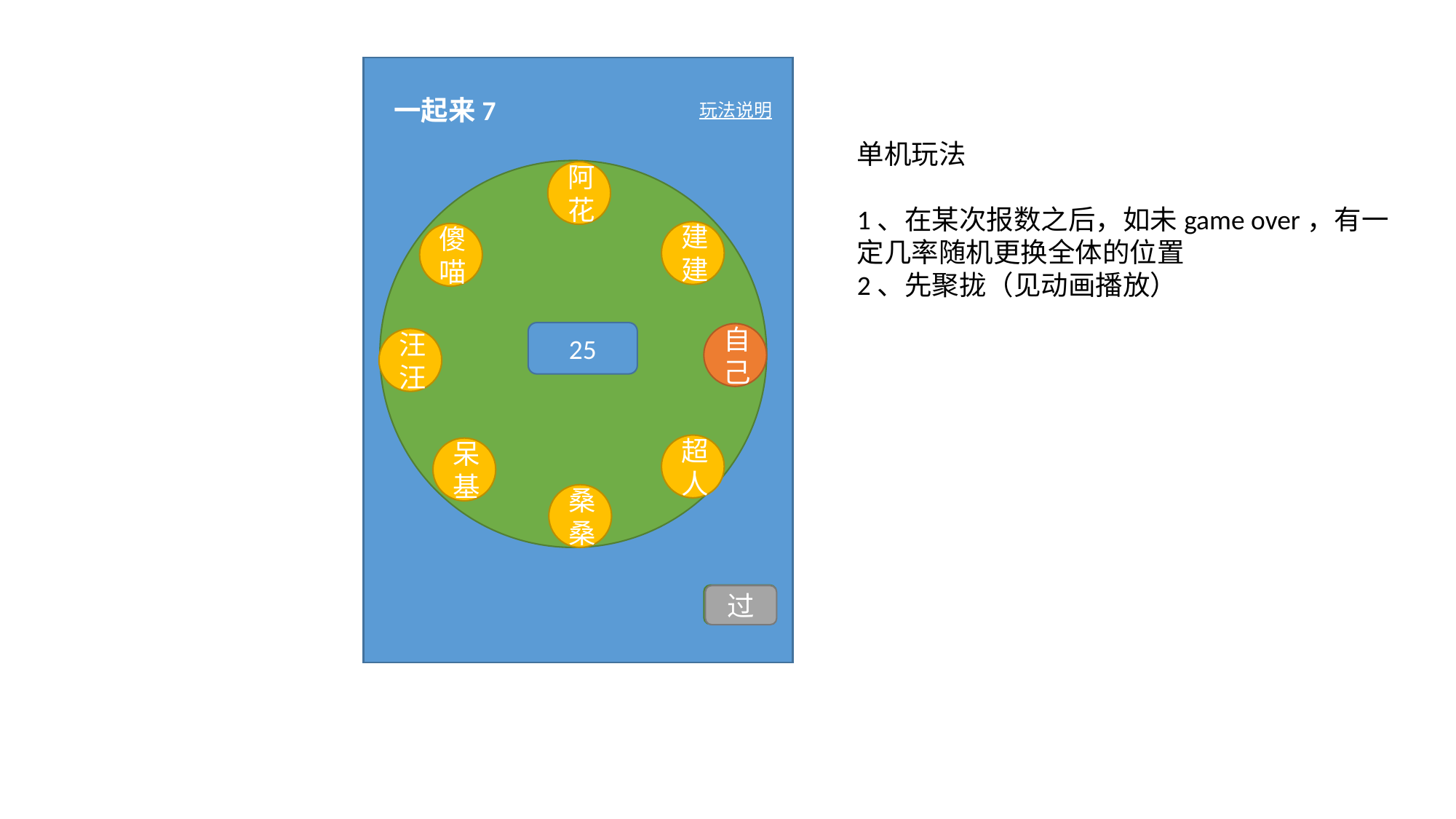

一起来7
玩法说明
单机玩法

1、在某次报数之后，如未game over，有一定几率随机更换全体的位置
2、先聚拢（见动画播放）

阿花
建建
傻喵
25
自己
汪汪
超人
呆基
桑桑
过
过